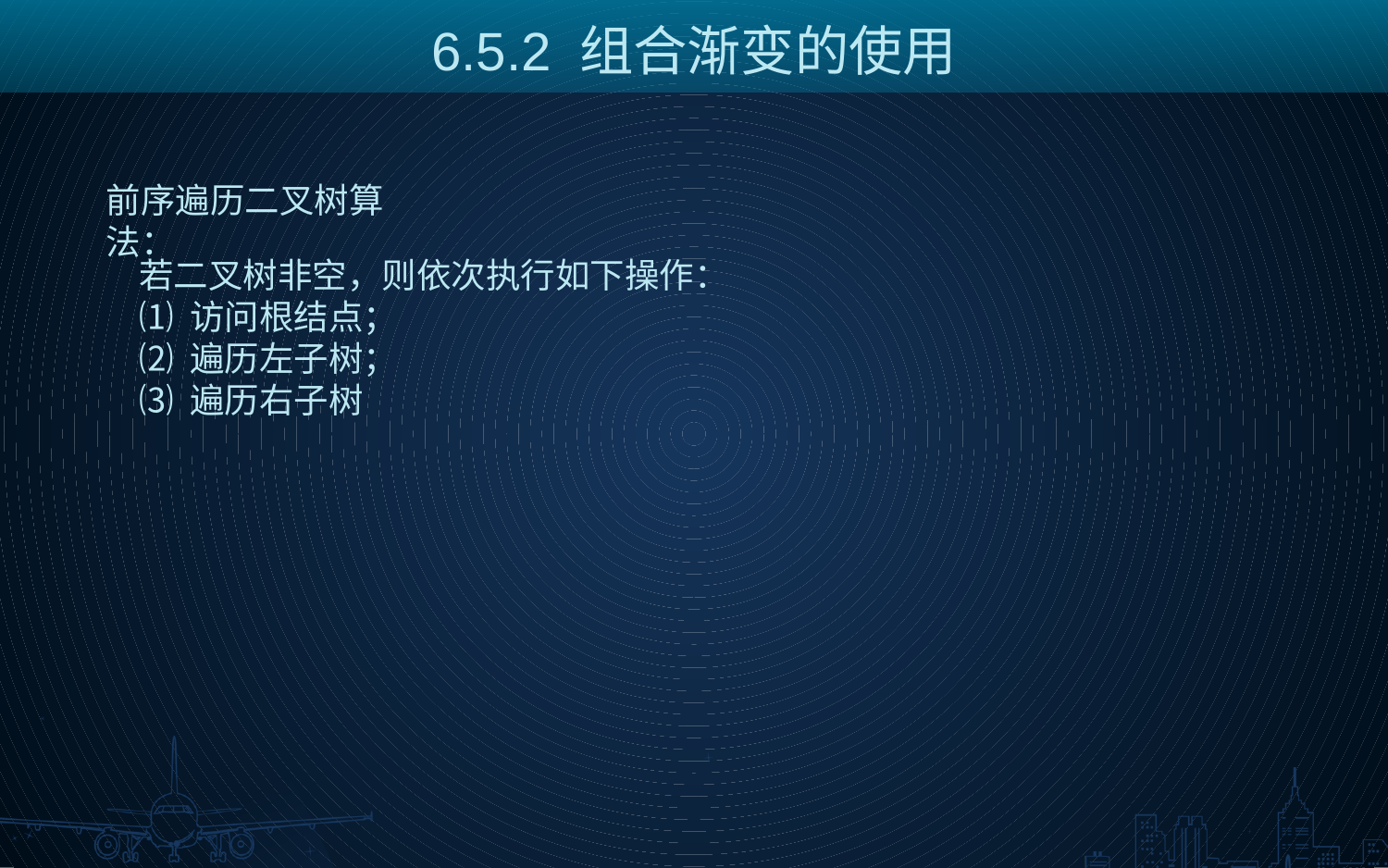

6.5.2 组合渐变的使用
前序遍历二叉树算法：
若二叉树非空，则依次执行如下操作：
⑴ 访问根结点；
⑵ 遍历左子树；
⑶ 遍历右子树